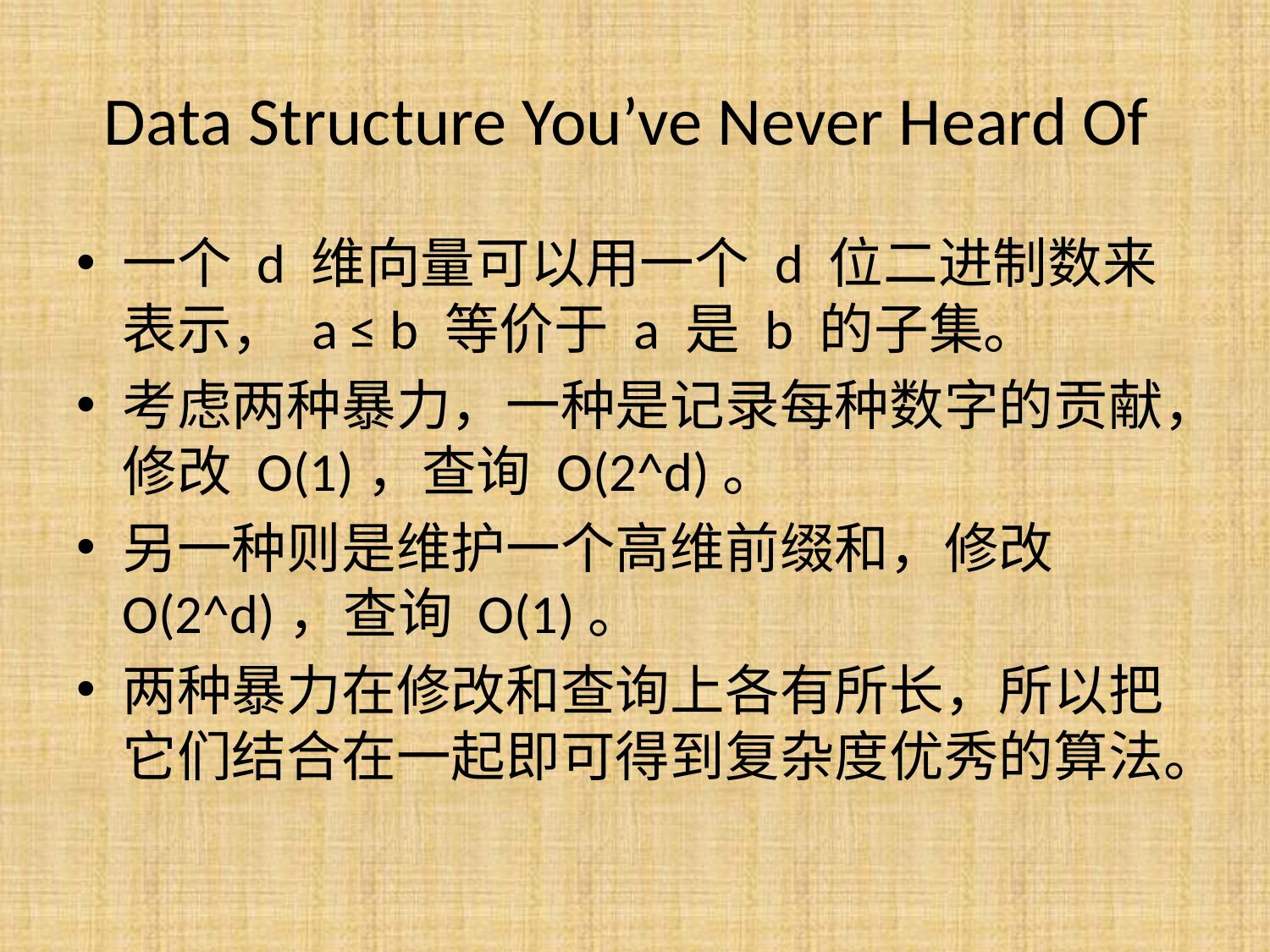

# Data Structure You’ve Never Heard Of
一个 d 维向量可以用一个 d 位二进制数来表示， a ≤ b 等价于 a 是 b 的子集。
考虑两种暴力，一种是记录每种数字的贡献，修改 O(1)，查询 O(2^d)。
另一种则是维护一个高维前缀和，修改 O(2^d)，查询 O(1)。
两种暴力在修改和查询上各有所长，所以把它们结合在一起即可得到复杂度优秀的算法。